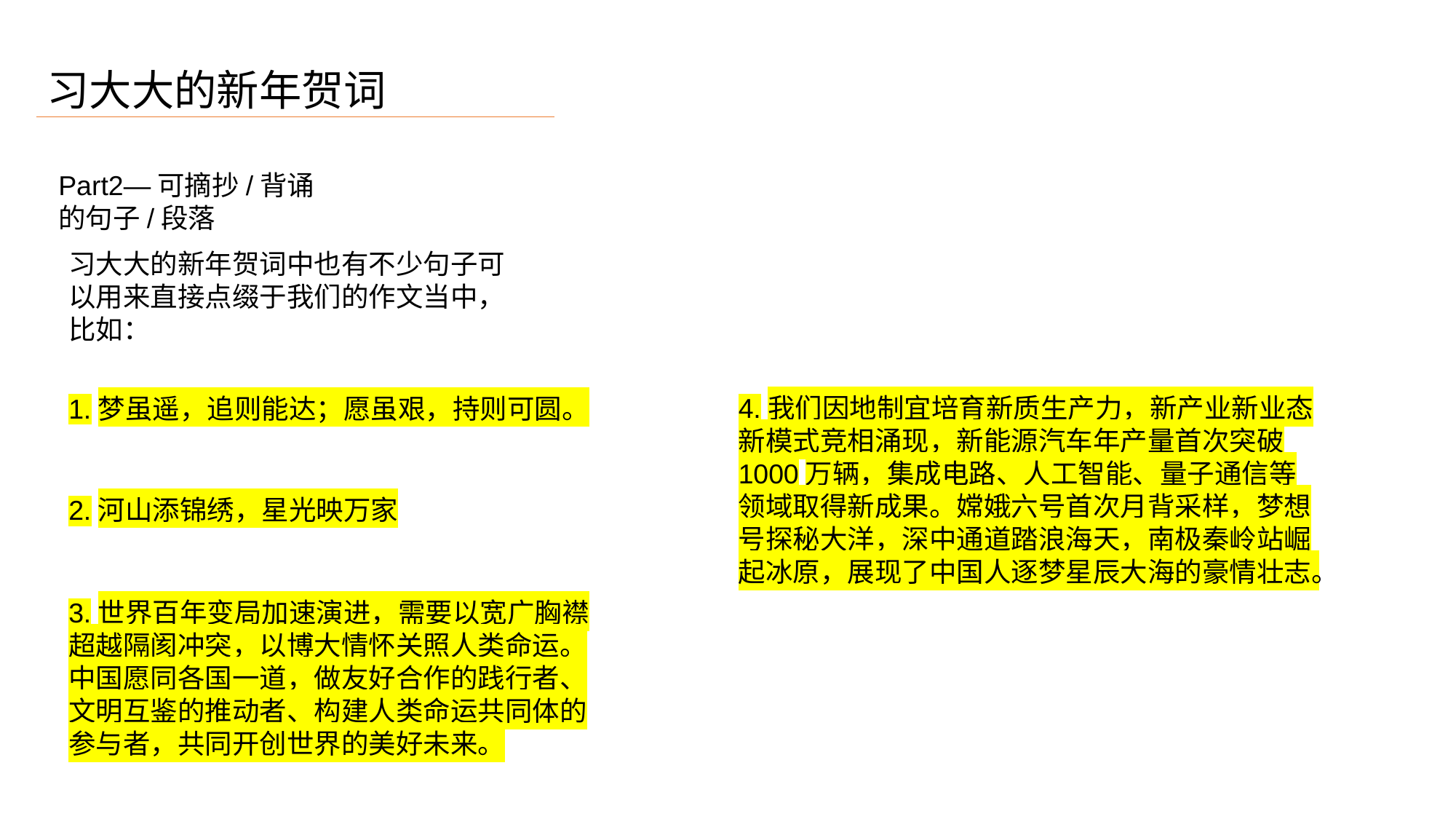

习大大的新年贺词
Part2—可摘抄/背诵的句子/段落
习大大的新年贺词中也有不少句子可以用来直接点缀于我们的作文当中，比如：
4.我们因地制宜培育新质生产力，新产业新业态新模式竞相涌现，新能源汽车年产量首次突破1000万辆，集成电路、人工智能、量子通信等领域取得新成果。嫦娥六号首次月背采样，梦想号探秘大洋，深中通道踏浪海天，南极秦岭站崛起冰原，展现了中国人逐梦星辰大海的豪情壮志。

1.梦虽遥，追则能达；愿虽艰，持则可圆。
2.河山添锦绣，星光映万家
3.世界百年变局加速演进，需要以宽广胸襟超越隔阂冲突，以博大情怀关照人类命运。中国愿同各国一道，做友好合作的践行者、文明互鉴的推动者、构建人类命运共同体的参与者，共同开创世界的美好未来。